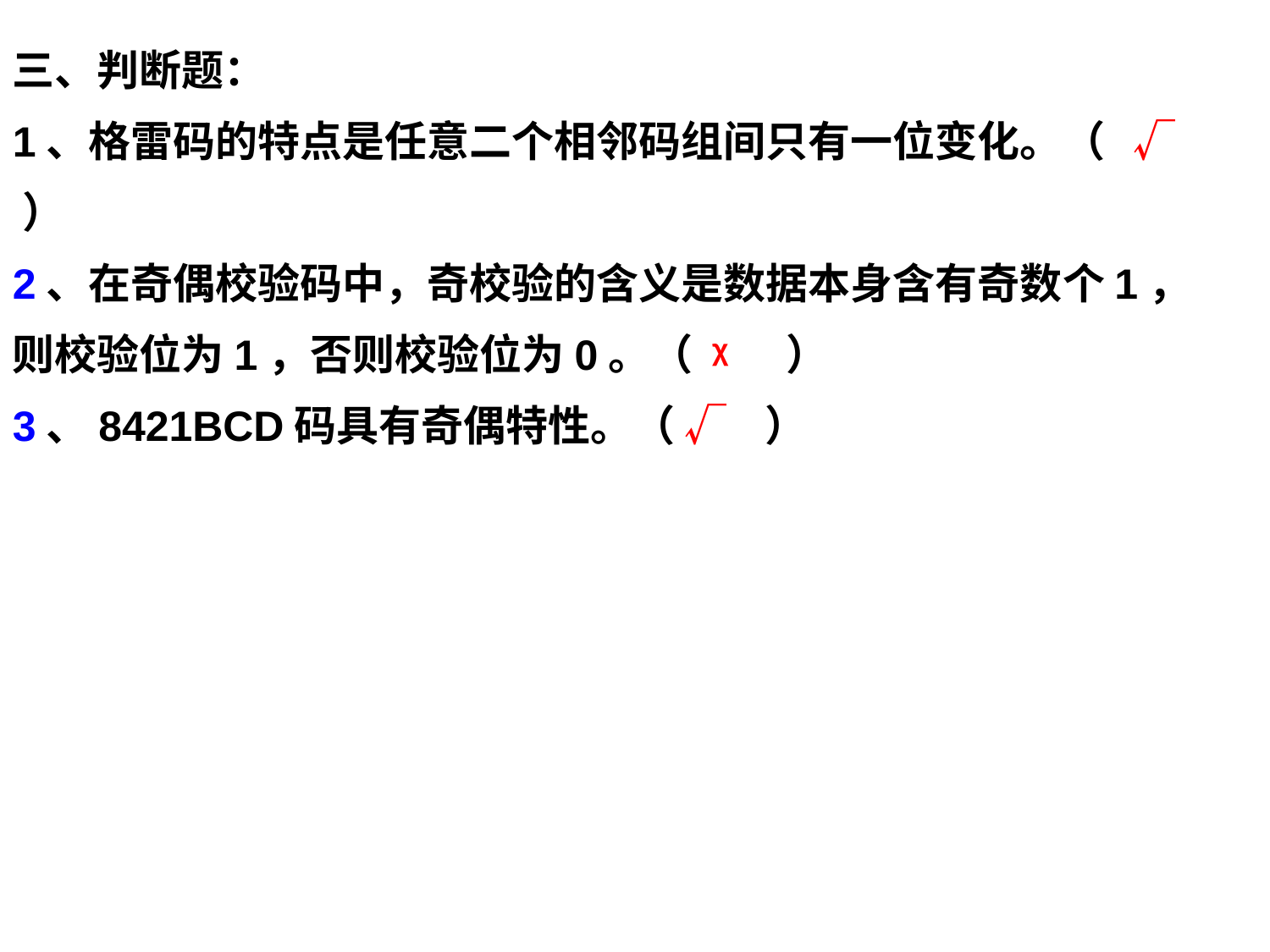

三、判断题：
1、格雷码的特点是任意二个相邻码组间只有一位变化。（   √  ）
2、在奇偶校验码中，奇校验的含义是数据本身含有奇数个1，则校验位为1，否则校验位为0。（ ᵡ    ）
3、8421BCD码具有奇偶特性。（ √    ）